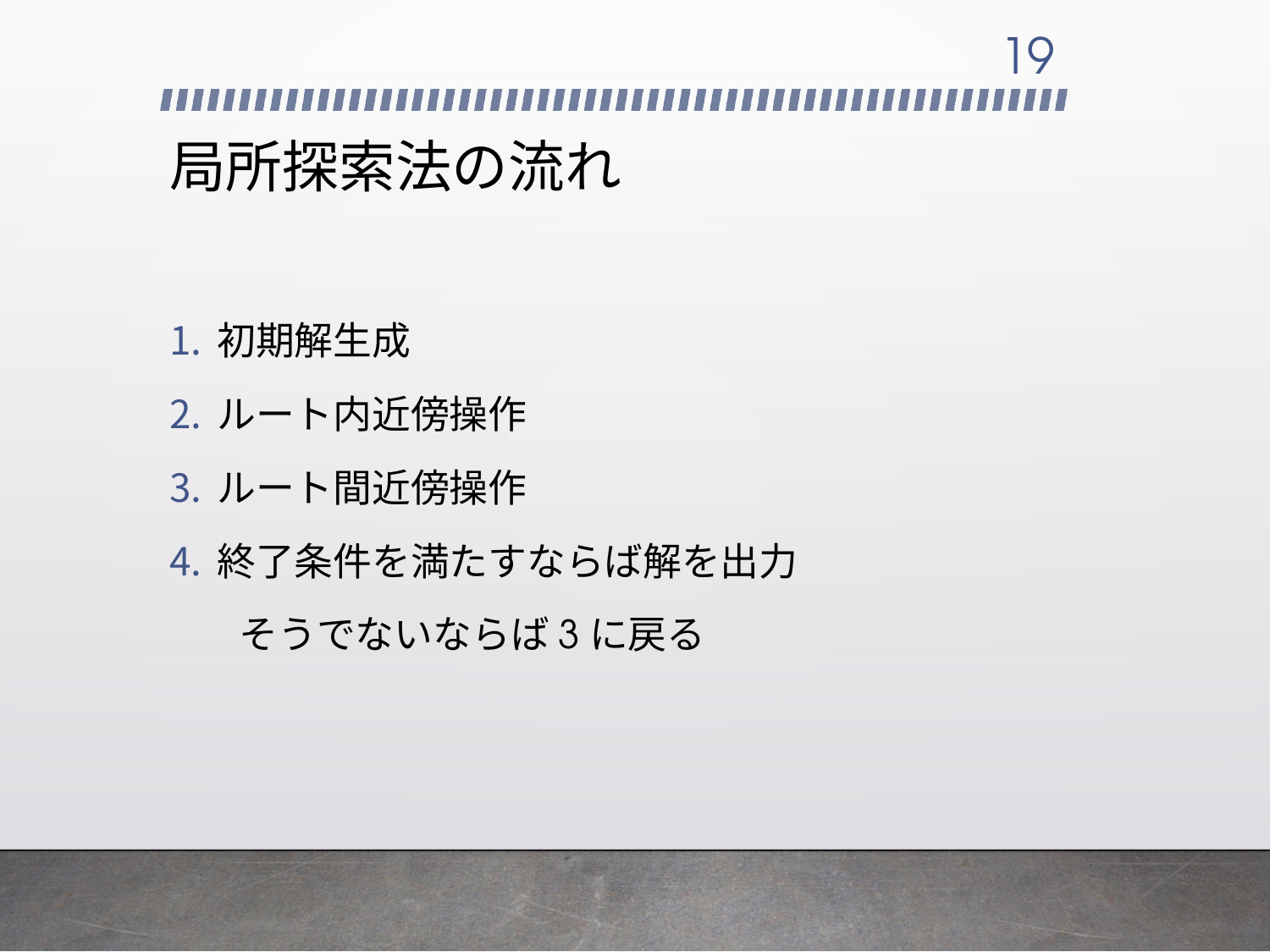

19
# 局所探索法の流れ
初期解生成
ルート内近傍操作
ルート間近傍操作
終了条件を満たすならば解を出力
       そうでないならば3に戻る